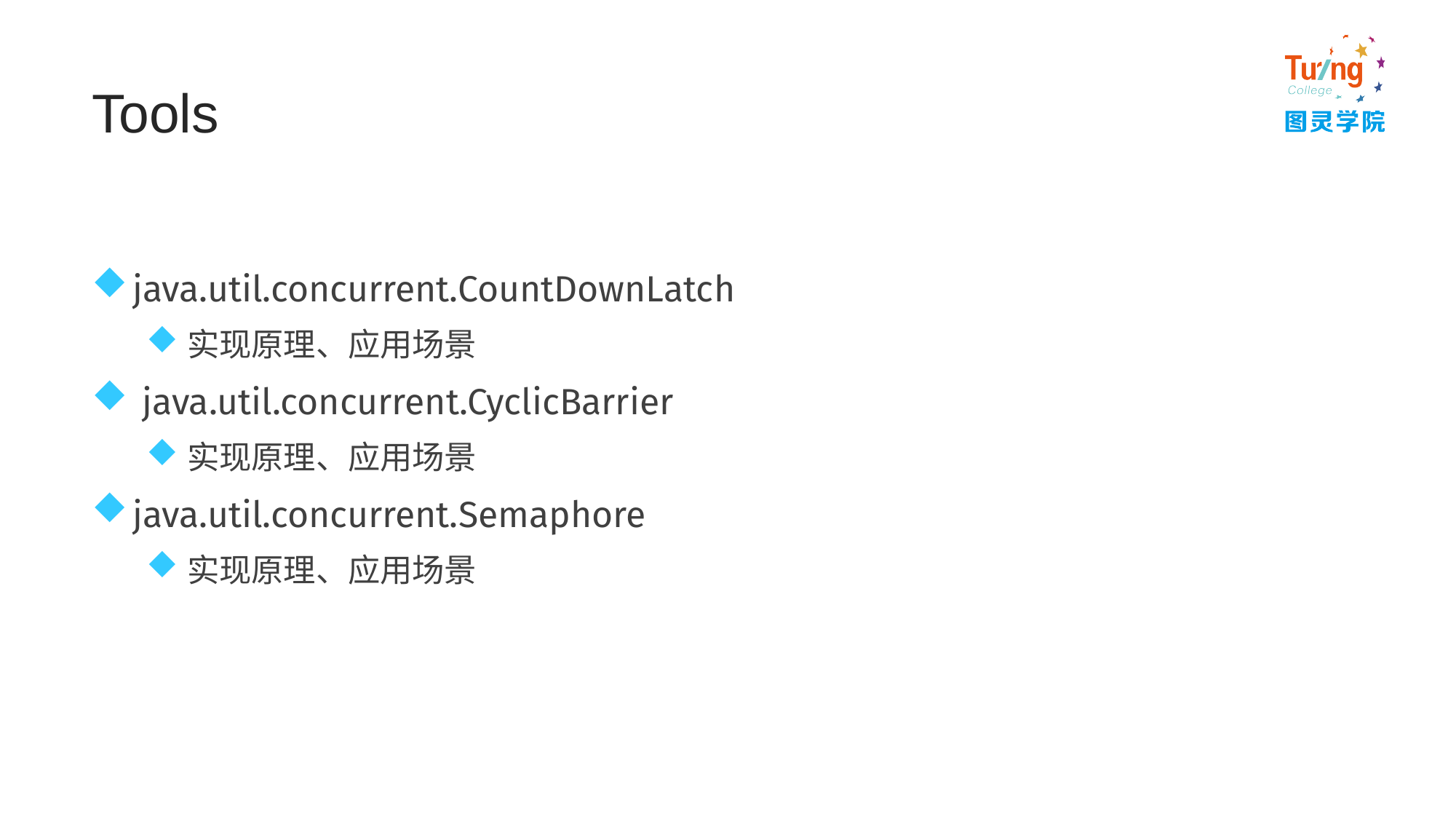

# Tools

java.util.concurrent.CountDownLatch
实现原理、应用场景
 java.util.concurrent.CyclicBarrier
实现原理、应用场景
java.util.concurrent.Semaphore
实现原理、应用场景